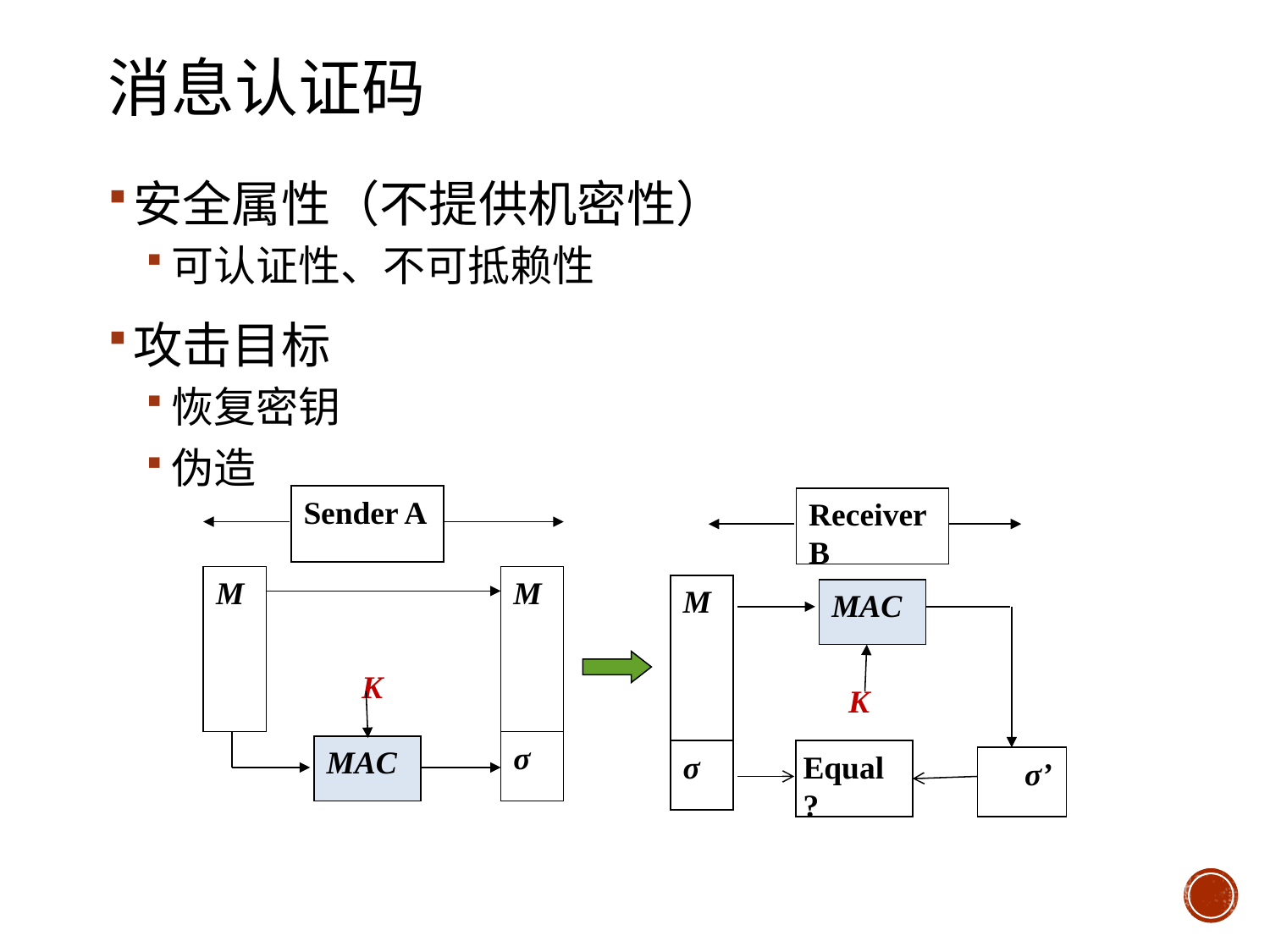

# 消息认证码
安全属性（不提供机密性）
可认证性、不可抵赖性
攻击目标
恢复密钥
伪造

Sender A
Receiver B
M

M
σ

M
MAC
K

K

MAC
σ

Equal ?
σ’